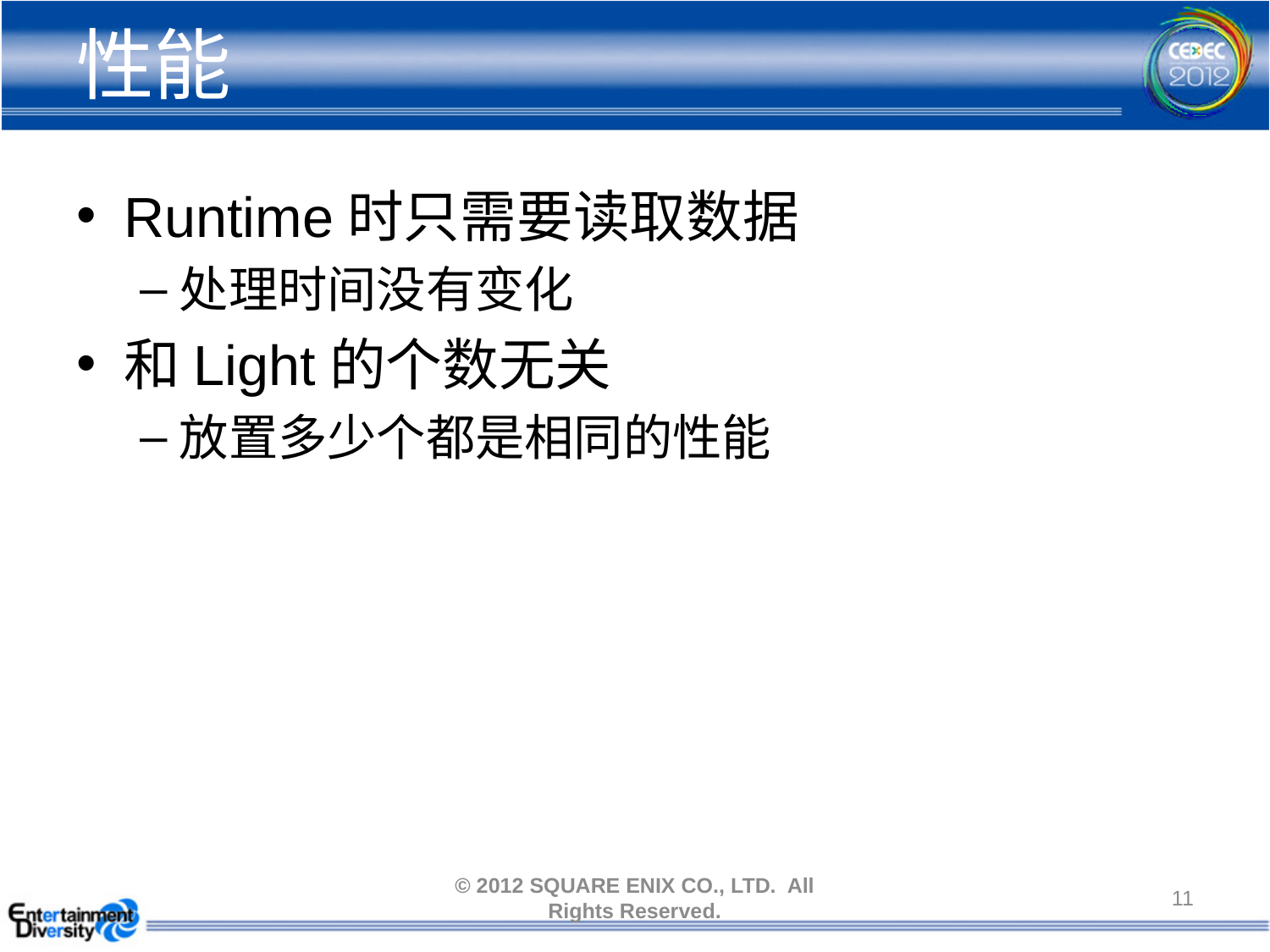

# 性能
Runtime时只需要读取数据
处理时间没有变化
和Light的个数无关
放置多少个都是相同的性能

© 2012 SQUARE ENIX CO., LTD.  All Rights Reserved.
11